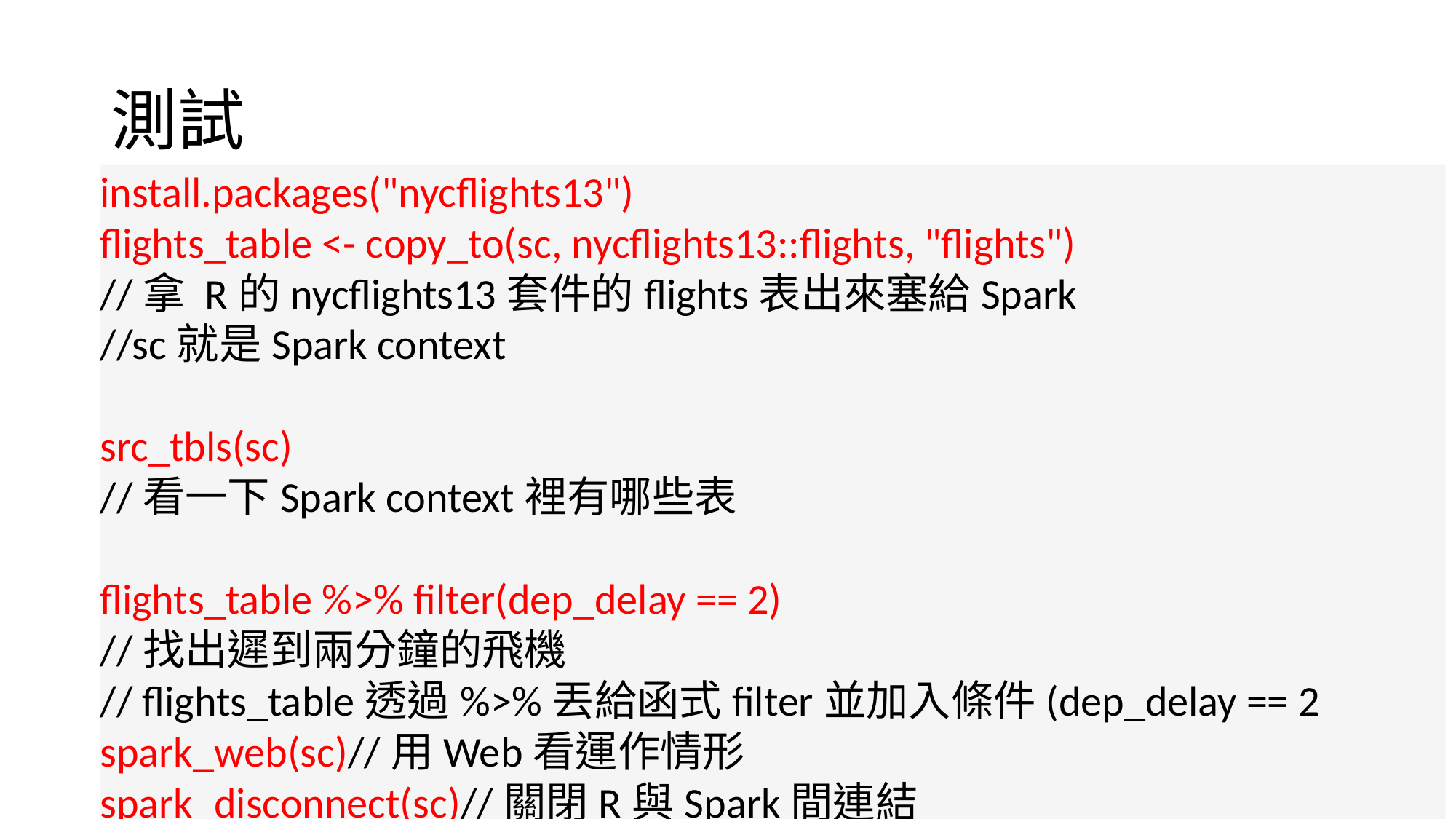

# 測試
install.packages("nycflights13")
flights_table <- copy_to(sc, nycflights13::flights, "flights")
//拿 R的nycflights13套件的flights表出來塞給Spark
//sc就是Spark context

src_tbls(sc)
//看一下Spark context裡有哪些表

flights_table %>% filter(dep_delay == 2)
//找出遲到兩分鐘的飛機
// flights_table透過%>%丟給函式filter並加入條件(dep_delay == 2
spark_web(sc)//用Web看運作情形
spark_disconnect(sc)//關閉R與Spark間連結